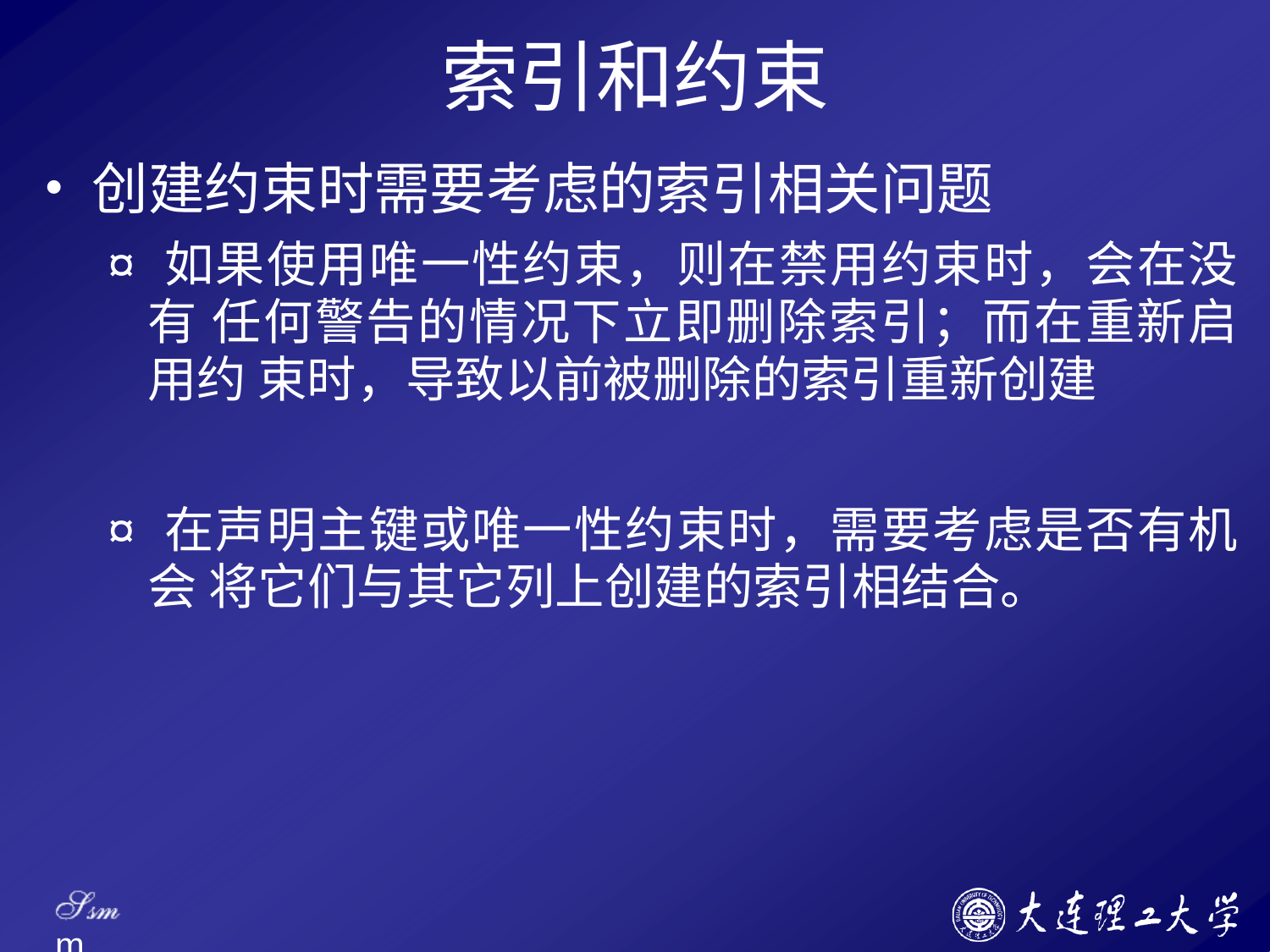

# 索引和约束
创建约束时需要考虑的索引相关问题
¤ 如果使用唯一性约束，则在禁用约束时，会在没有 任何警告的情况下立即删除索引；而在重新启用约 束时，导致以前被删除的索引重新创建

¤ 在声明主键或唯一性约束时，需要考虑是否有机会 将它们与其它列上创建的索引相结合。

Ssm